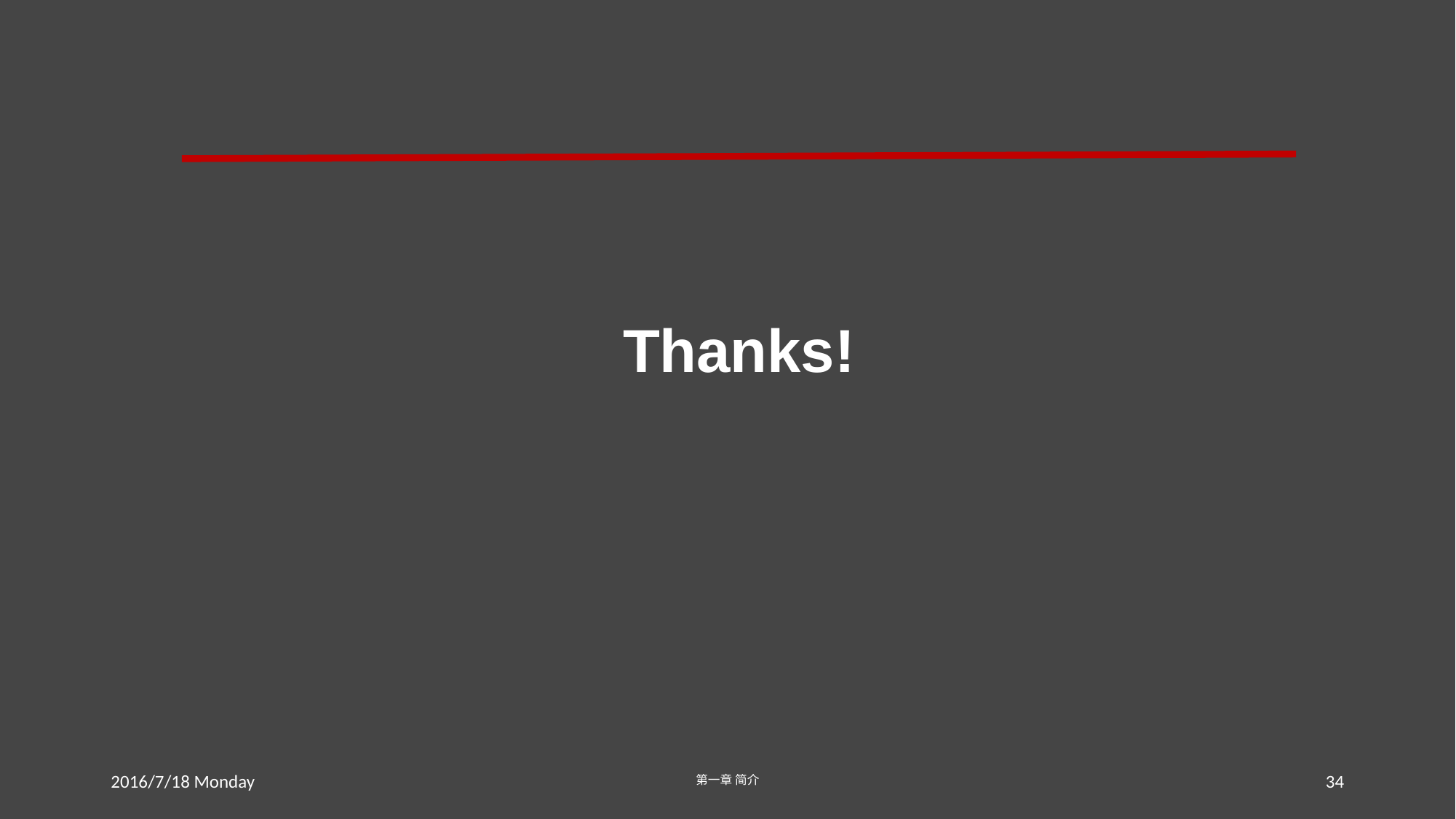

#

Thanks!
2016/7/18 Monday
第一章 简介
34